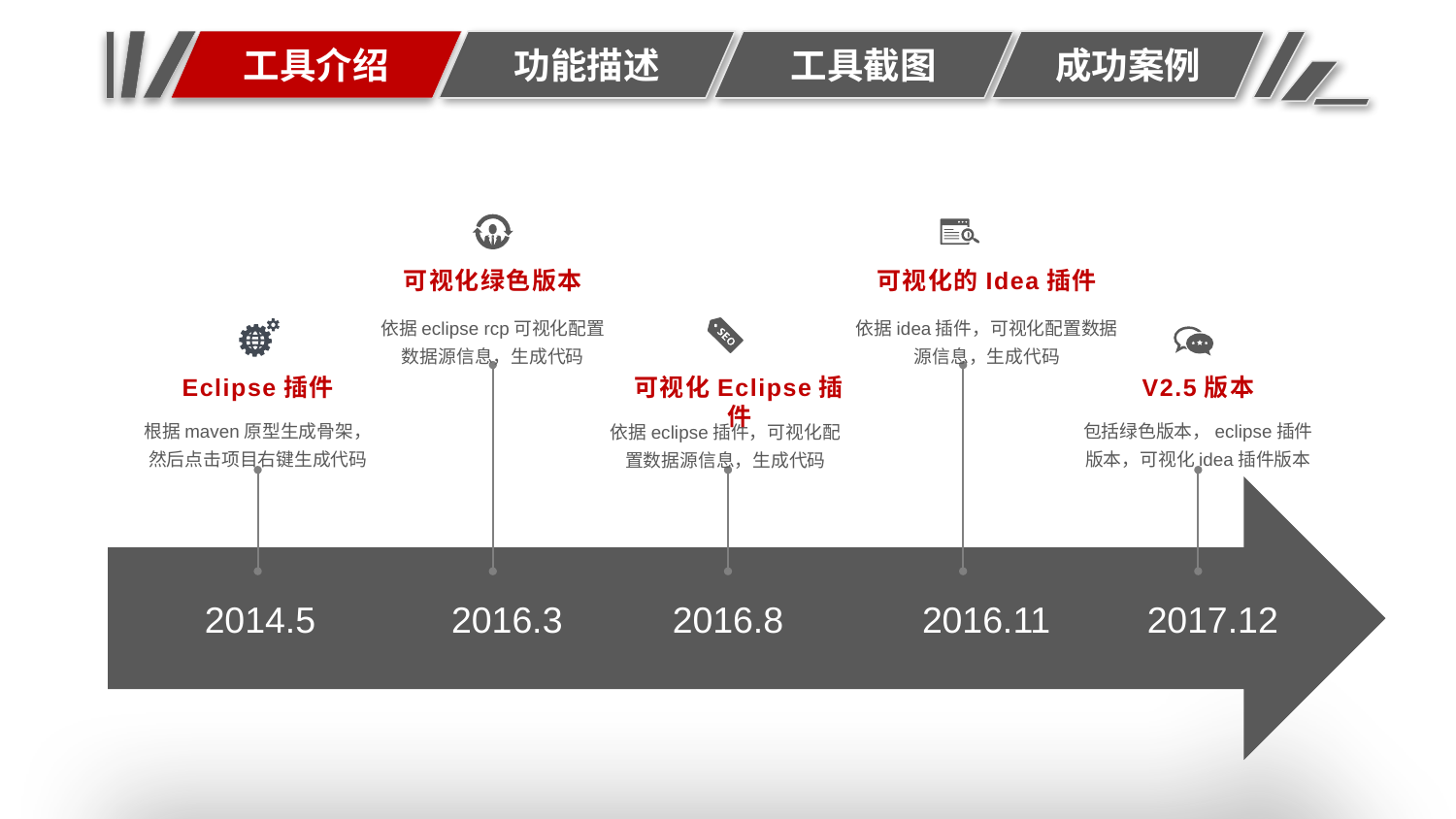

工具介绍
功能描述
成功案例
工具截图

可视化绿色版本
依据eclipse rcp可视化配置数据源信息，生成代码
可视化的Idea插件
依据idea插件，可视化配置数据源信息，生成代码

V2.5版本
包括绿色版本，eclipse插件版本，可视化idea插件版本
Eclipse插件
根据maven原型生成骨架，然后点击项目右键生成代码
可视化Eclipse插件
依据eclipse插件，可视化配置数据源信息，生成代码

2014.5
2016.3
2016.8
2016.11
2017.12